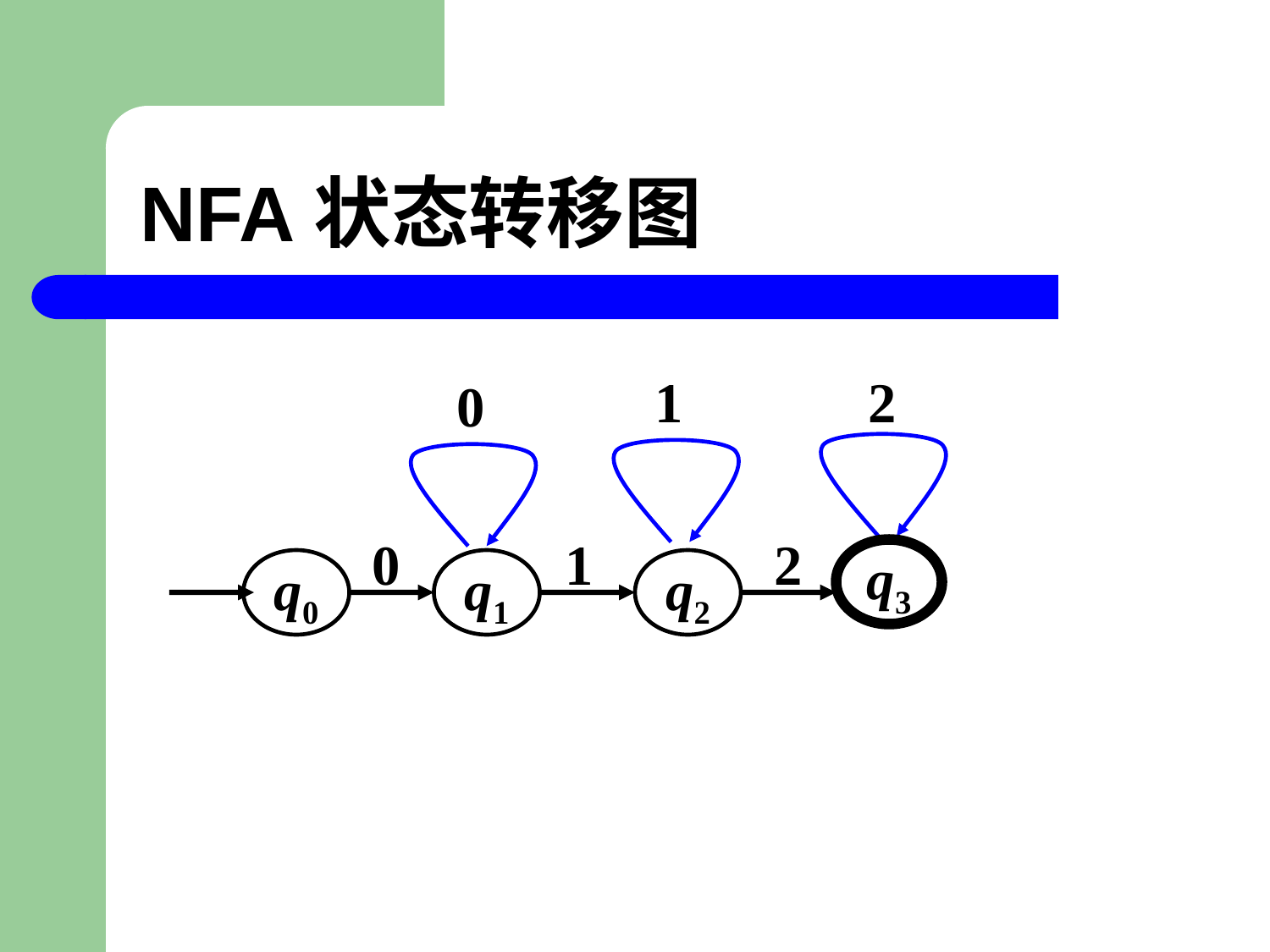

# NFA状态转移图
1
2
0

0
1
2
q3
q0
q1
q2